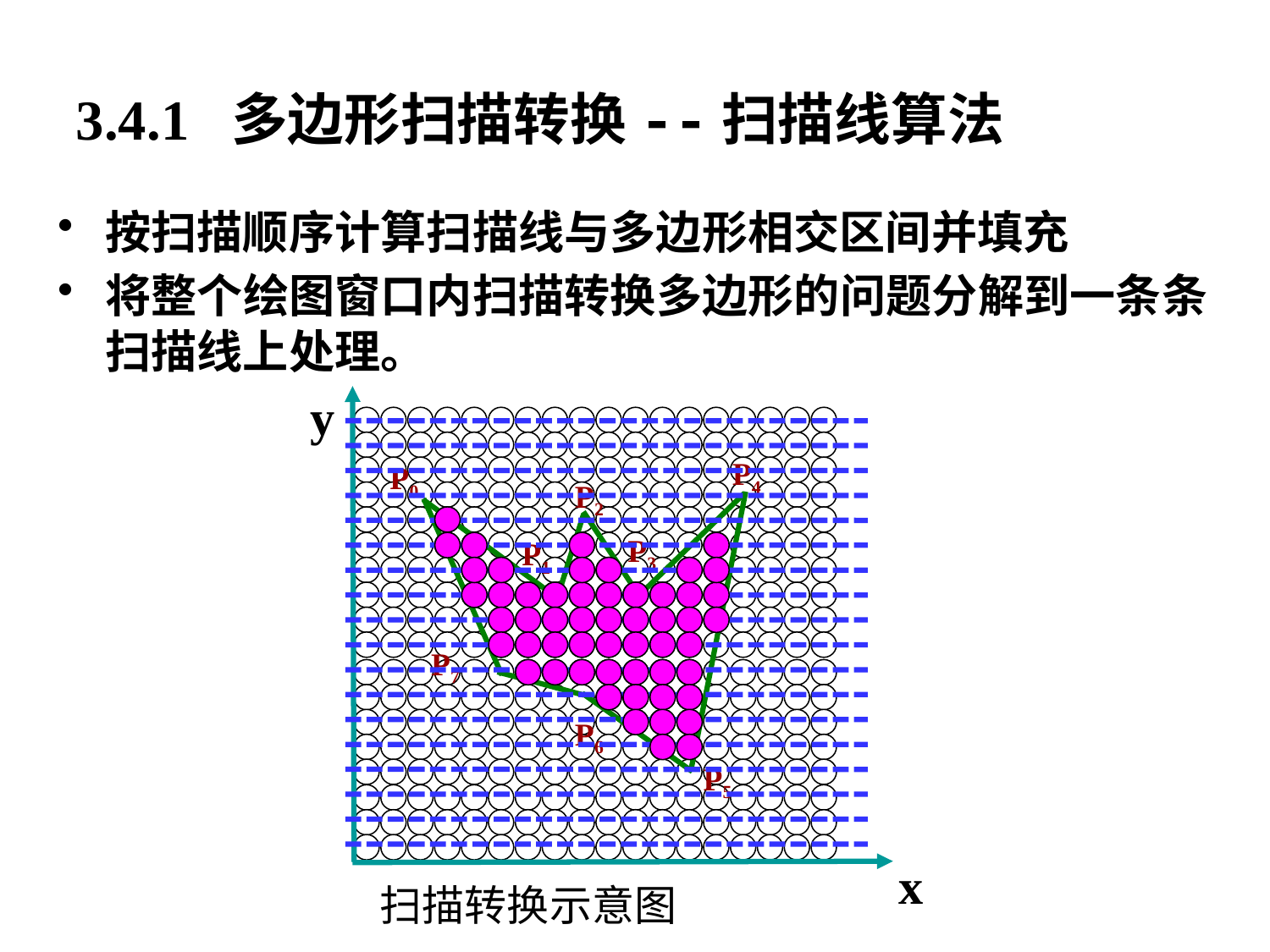

3.4.1  多边形扫描转换--扫描线算法
按扫描顺序计算扫描线与多边形相交区间并填充
将整个绘图窗口内扫描转换多边形的问题分解到一条条扫描线上处理。

y

x

P4
P0
P2

P3
P1

P7

P6

P5

扫描转换示意图